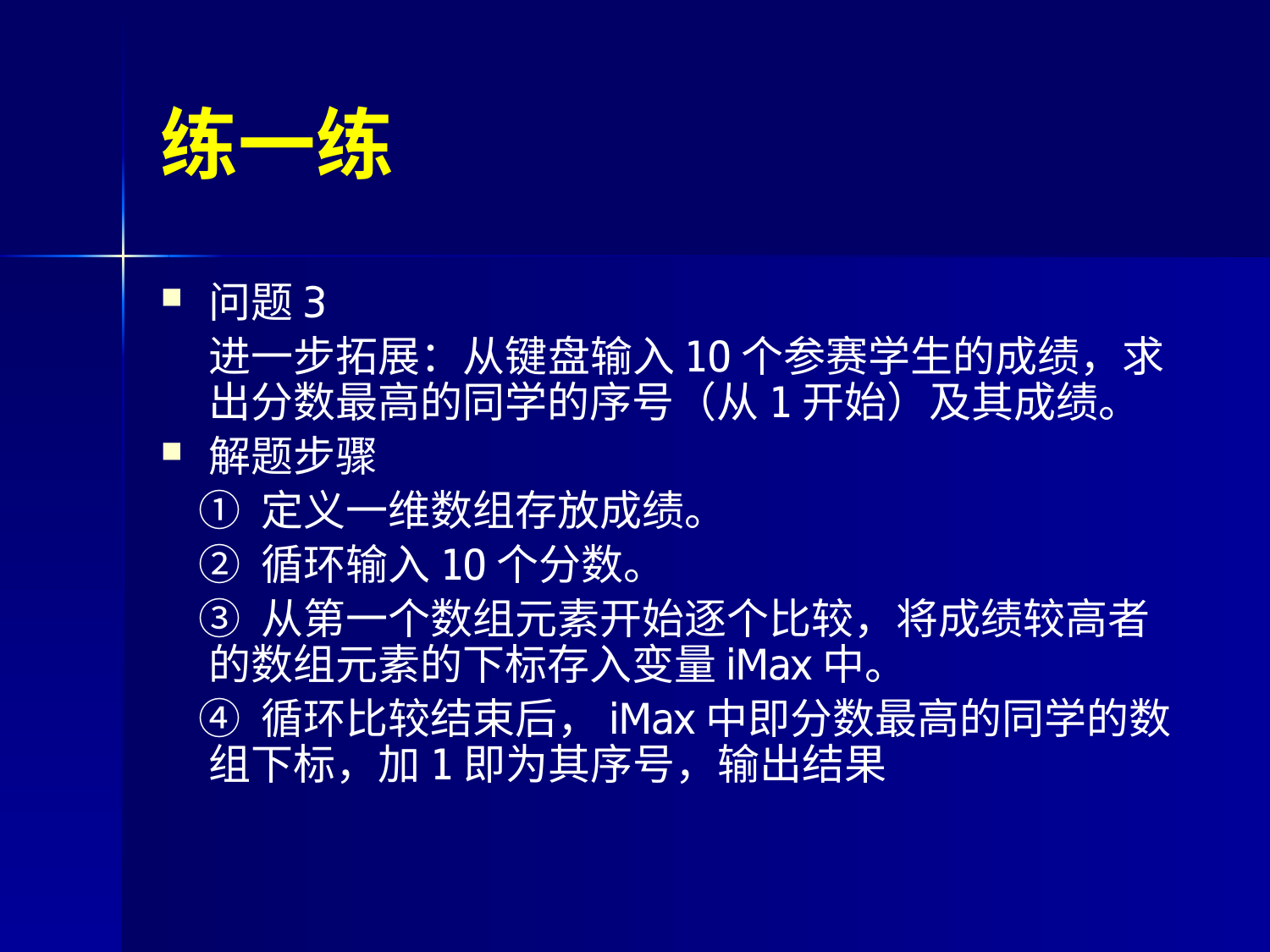

# 练一练
问题3
    进一步拓展：从键盘输入10个参赛学生的成绩，求出分数最高的同学的序号（从1开始）及其成绩。
解题步骤
    ① 定义一维数组存放成绩。
    ② 循环输入10个分数。
    ③ 从第一个数组元素开始逐个比较，将成绩较高者的数组元素的下标存入变量iMax中。
    ④ 循环比较结束后，iMax中即分数最高的同学的数组下标，加1即为其序号，输出结果